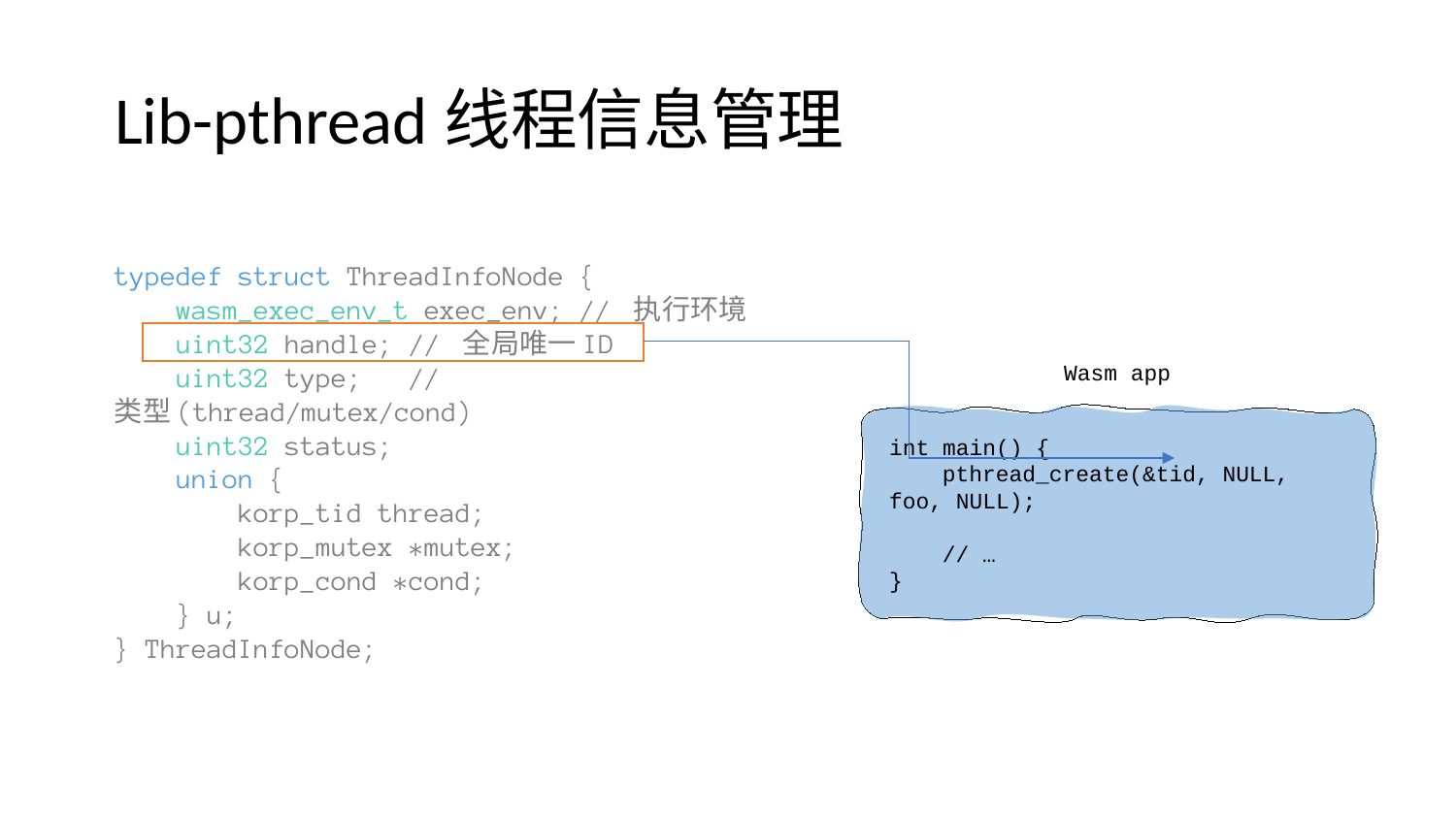

# Lib-pthread线程信息管理
typedef struct ThreadInfoNode {
    wasm_exec_env_t exec_env; // 执行环境
    uint32 handle; // 全局唯一ID
    uint32 type;   // 类型(thread/mutex/cond)
    uint32 status;
    union {
        korp_tid thread;
        korp_mutex *mutex;
        korp_cond *cond;
    } u;
} ThreadInfoNode;

Wasm app

int main() {
    pthread_create(&tid, NULL, foo, NULL);

    // …
}